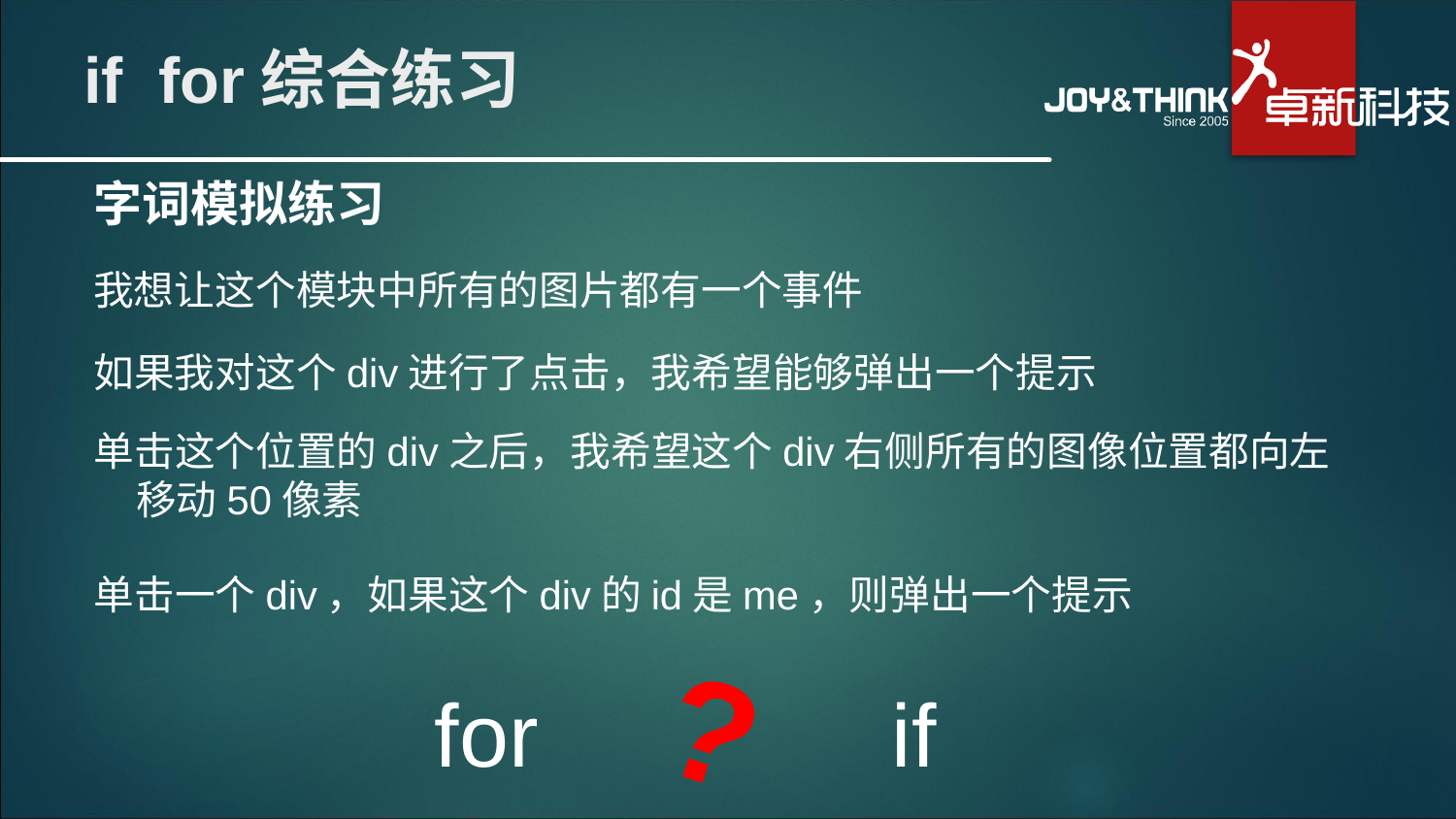

# if  for综合练习
字词模拟练习
我想让这个模块中所有的图片都有一个事件
如果我对这个div进行了点击，我希望能够弹出一个提示
单击这个位置的div之后，我希望这个div右侧所有的图像位置都向左移动50像素
单击一个div，如果这个div的id是me，则弹出一个提示
?
for
if